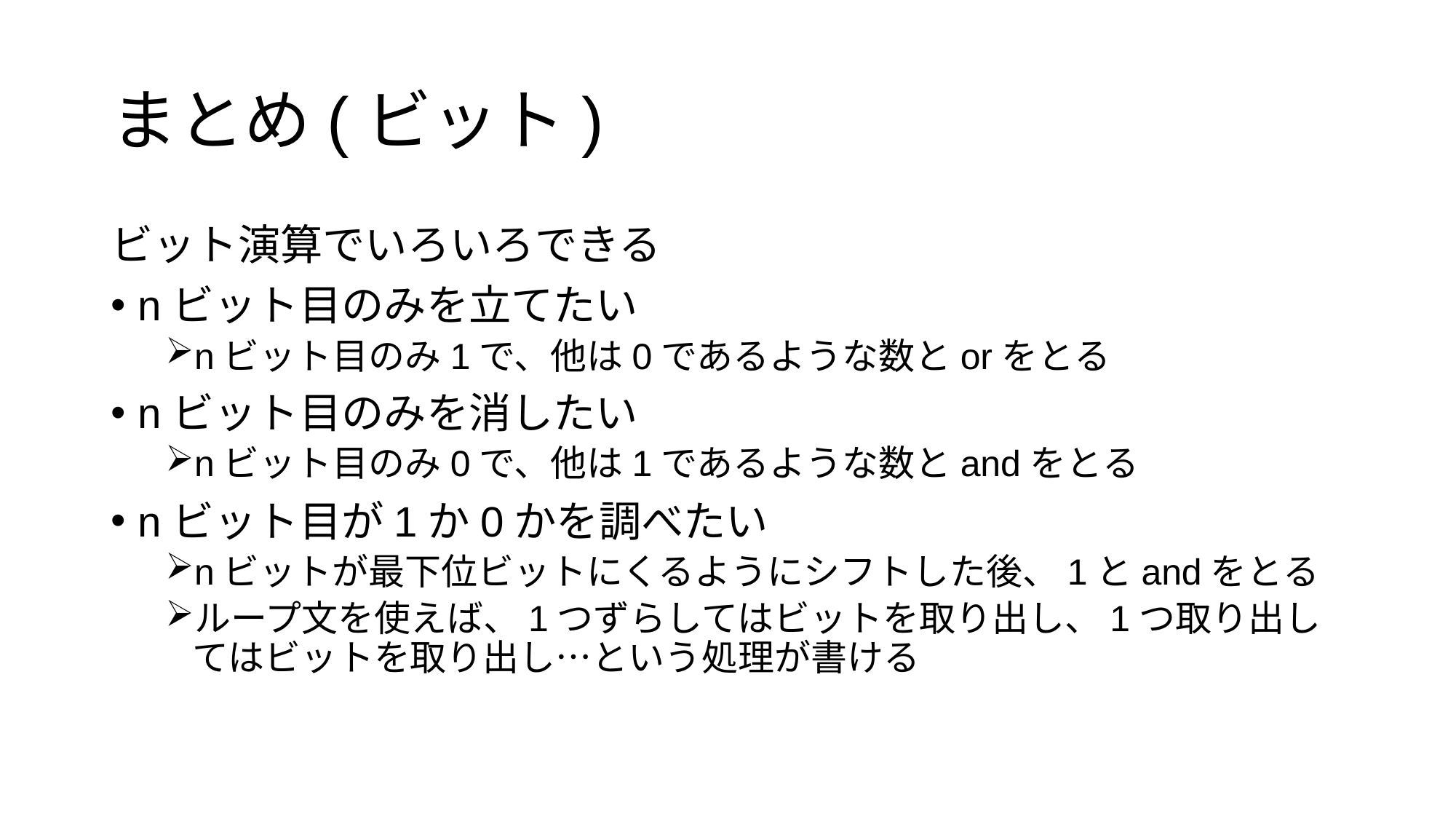

# まとめ(ビット)
ビット演算でいろいろできる
nビット目のみを立てたい
nビット目のみ1で、他は0であるような数とorをとる
nビット目のみを消したい
nビット目のみ0で、他は1であるような数とandをとる
nビット目が1か0かを調べたい
nビットが最下位ビットにくるようにシフトした後、1とandをとる
ループ文を使えば、1つずらしてはビットを取り出し、1つ取り出してはビットを取り出し…という処理が書ける